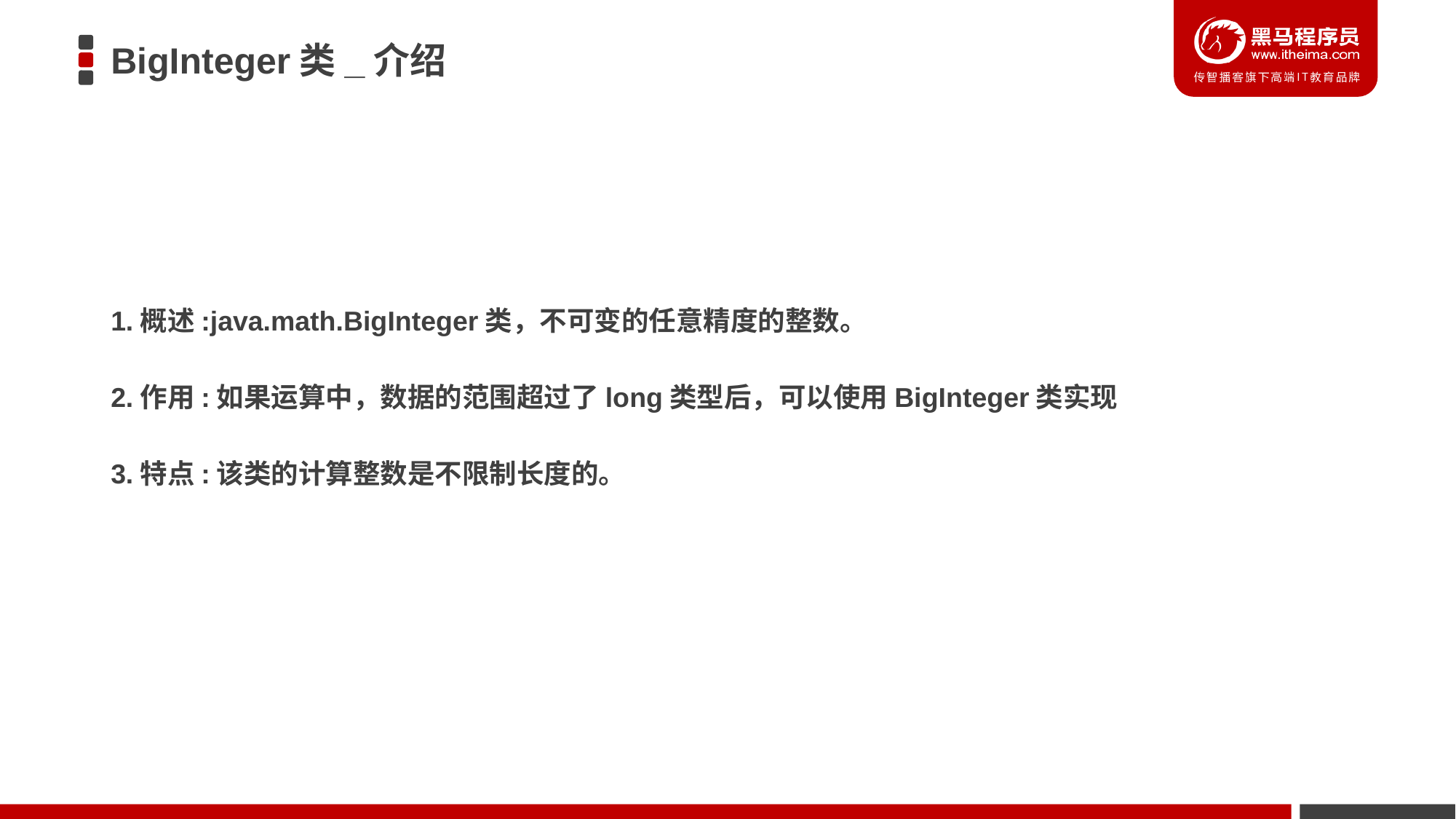

# BigInteger类_介绍
1.概述:java.math.BigInteger类，不可变的任意精度的整数。

2.作用:如果运算中，数据的范围超过了long类型后，可以使用BigInteger类实现

3.特点:该类的计算整数是不限制长度的。